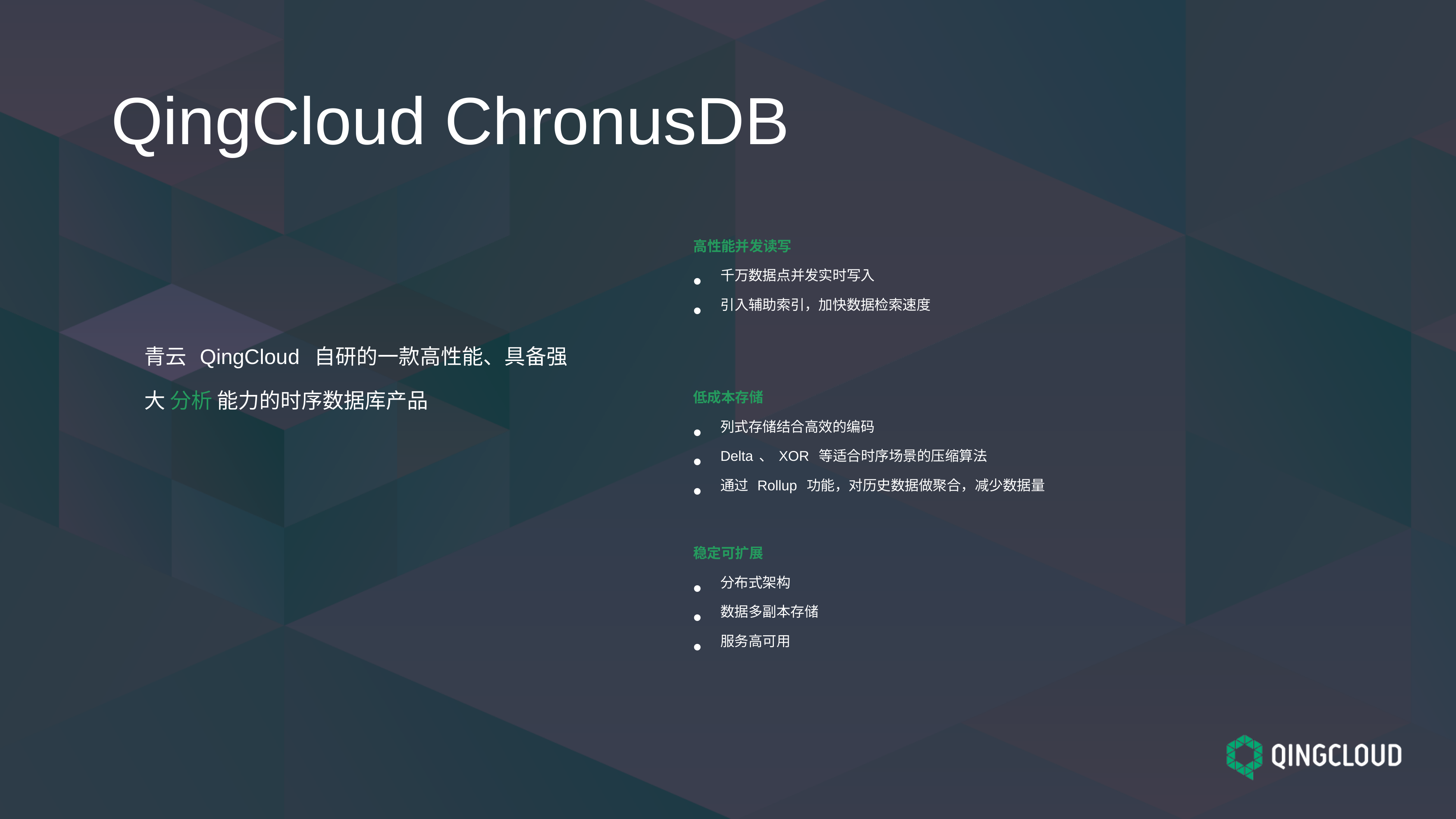

# QingCloud ChronusDB
高性能并发读写
千万数据点并发实时写入
引入辅助索引，加快数据检索速度
青云 QingCloud 自研的一款高性能、具备强大 分析 能力的时序数据库产品
低成本存储
列式存储结合高效的编码
Delta、XOR 等适合时序场景的压缩算法
通过 Rollup 功能，对历史数据做聚合，减少数据量
稳定可扩展
分布式架构
数据多副本存储
服务高可用